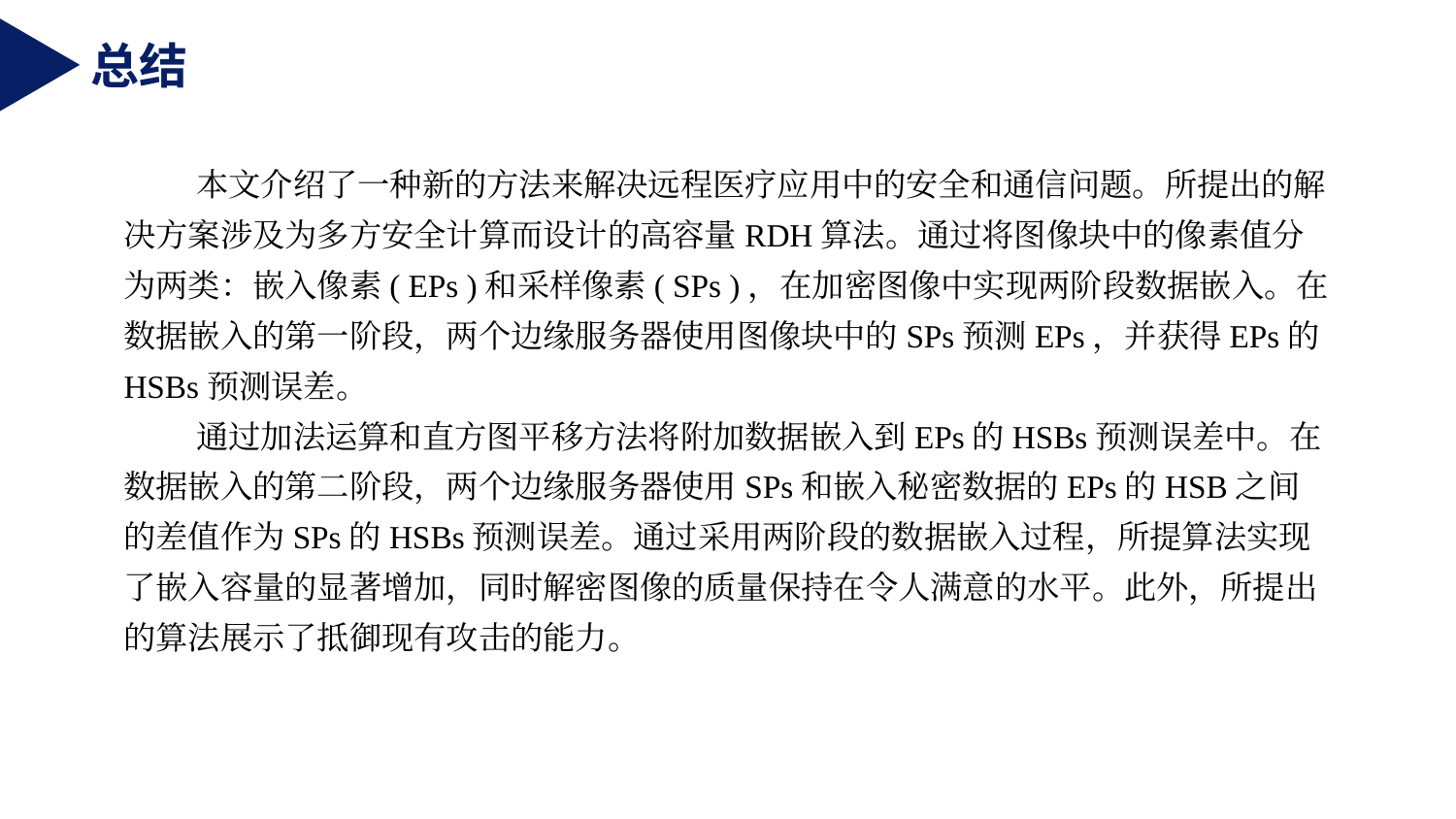

总结
本文介绍了一种新的方法来解决远程医疗应用中的安全和通信问题。所提出的解决方案涉及为多方安全计算而设计的高容量RDH算法。通过将图像块中的像素值分为两类：嵌入像素( EPs )和采样像素( SPs )，在加密图像中实现两阶段数据嵌入。在数据嵌入的第一阶段，两个边缘服务器使用图像块中的SPs预测EPs，并获得EPs的HSBs预测误差。
通过加法运算和直方图平移方法将附加数据嵌入到EPs的HSBs预测误差中。在数据嵌入的第二阶段，两个边缘服务器使用SPs和嵌入秘密数据的EPs的HSB之间的差值作为SPs的HSBs预测误差。通过采用两阶段的数据嵌入过程，所提算法实现了嵌入容量的显著增加，同时解密图像的质量保持在令人满意的水平。此外，所提出的算法展示了抵御现有攻击的能力。